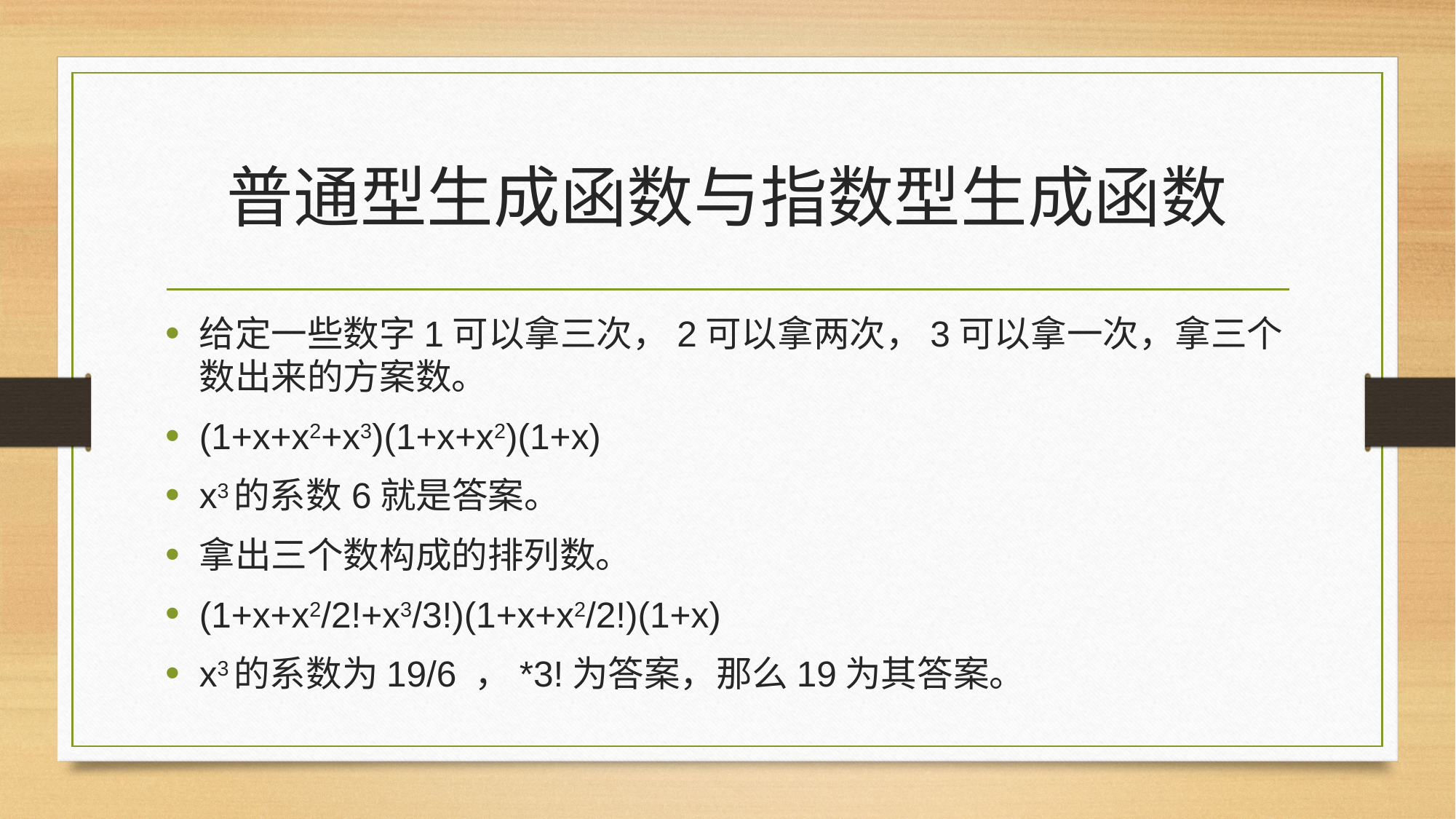

# 普通型生成函数与指数型生成函数
给定一些数字1可以拿三次，2可以拿两次，3可以拿一次，拿三个数出来的方案数。
(1+x+x2+x3)(1+x+x2)(1+x)
x3的系数 6就是答案。
拿出三个数构成的排列数。
(1+x+x2/2!+x3/3!)(1+x+x2/2!)(1+x)
x3的系数为19/6 ，*3!为答案，那么19为其答案。